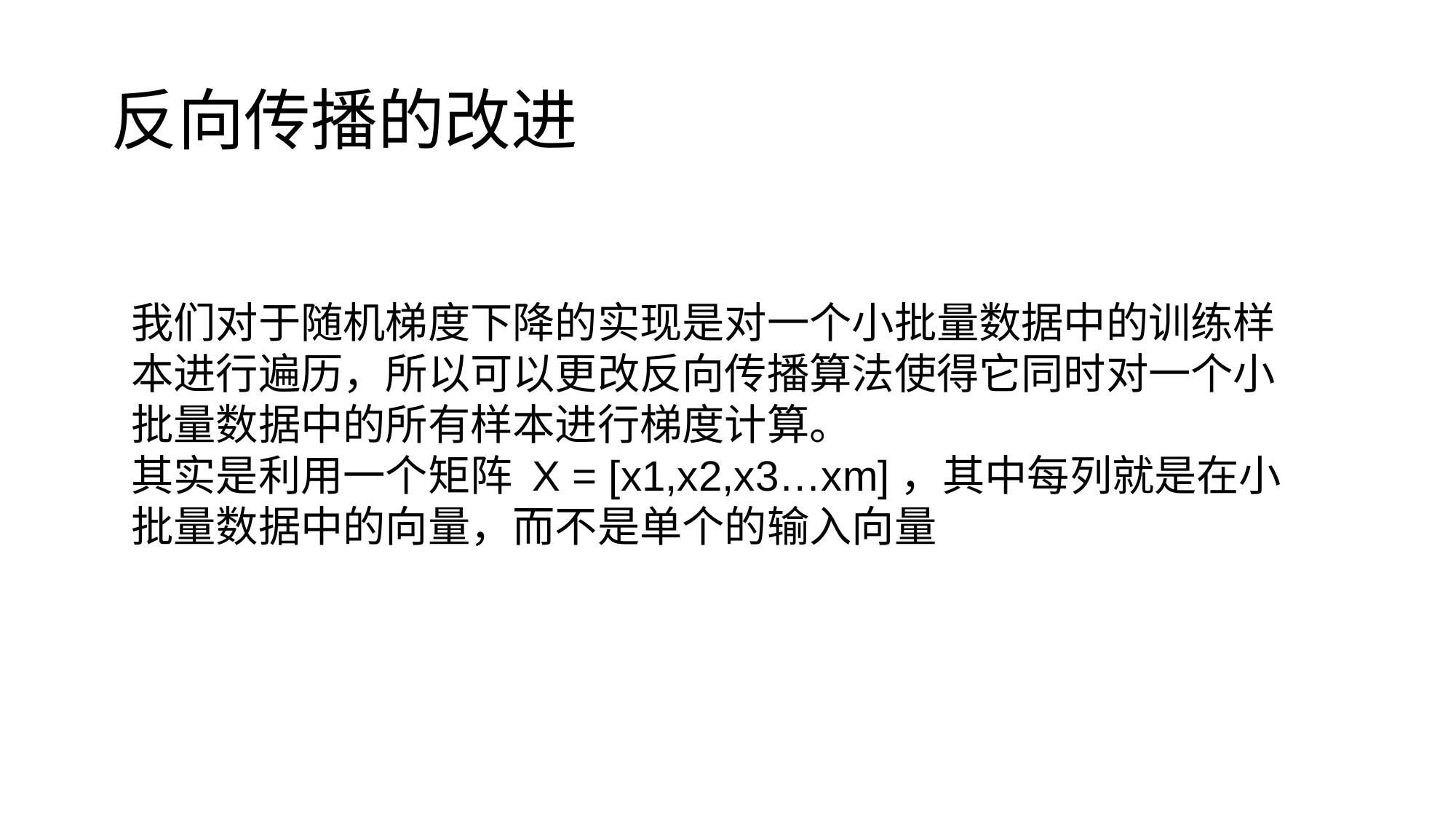

# 反向传播的改进
我们对于随机梯度下降的实现是对一个小批量数据中的训练样本进行遍历，所以可以更改反向传播算法使得它同时对一个小批量数据中的所有样本进行梯度计算。
其实是利用一个矩阵 X = [x1,x2,x3…xm]，其中每列就是在小批量数据中的向量，而不是单个的输入向量